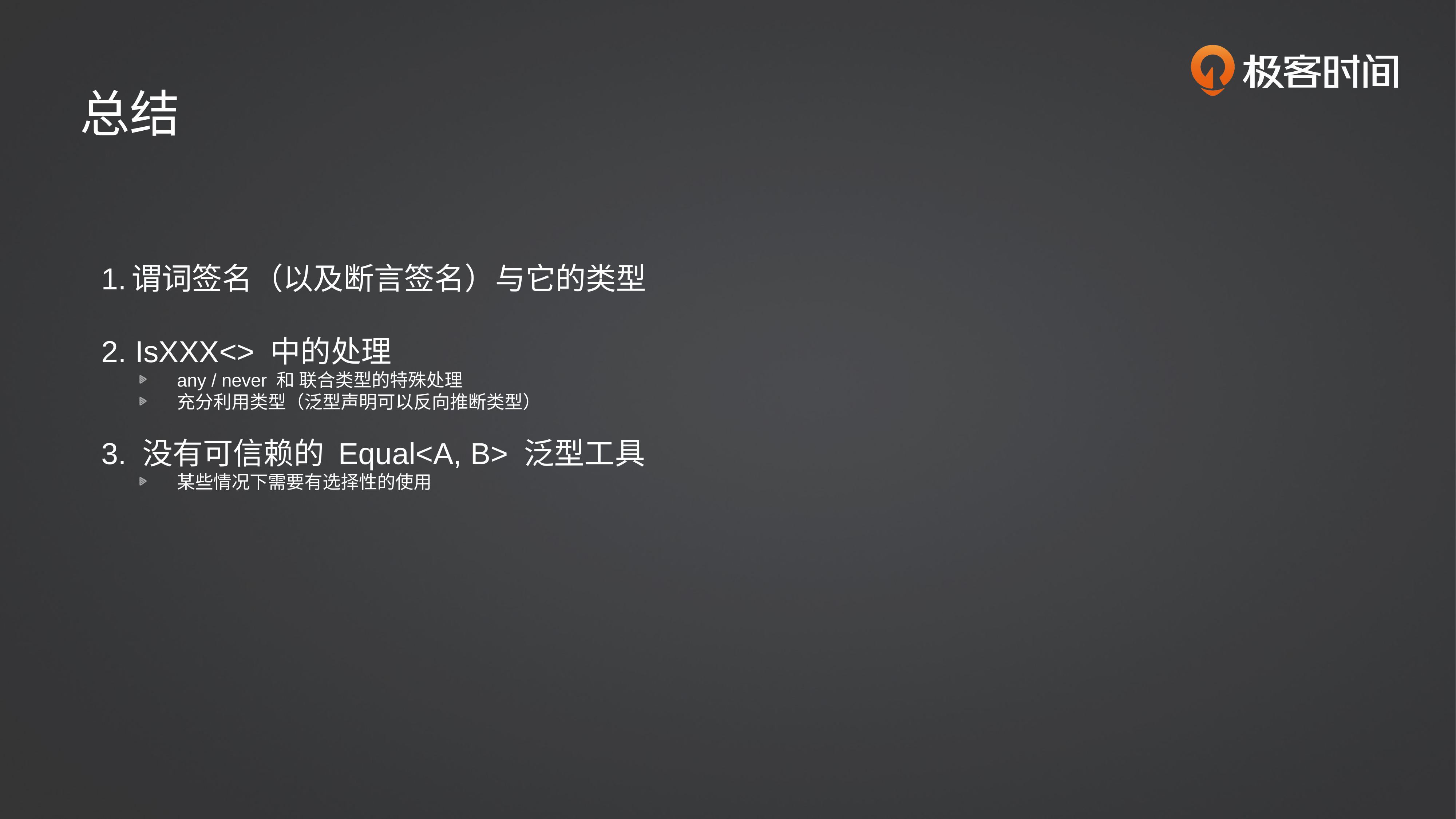

总结
谓词签名（以及断言签名）与它的类型

2. IsXXX<> 中的处理
any / never 和 联合类型的特殊处理
充分利用类型（泛型声明可以反向推断类型）

3. 没有可信赖的 Equal<A, B> 泛型工具
某些情况下需要有选择性的使用